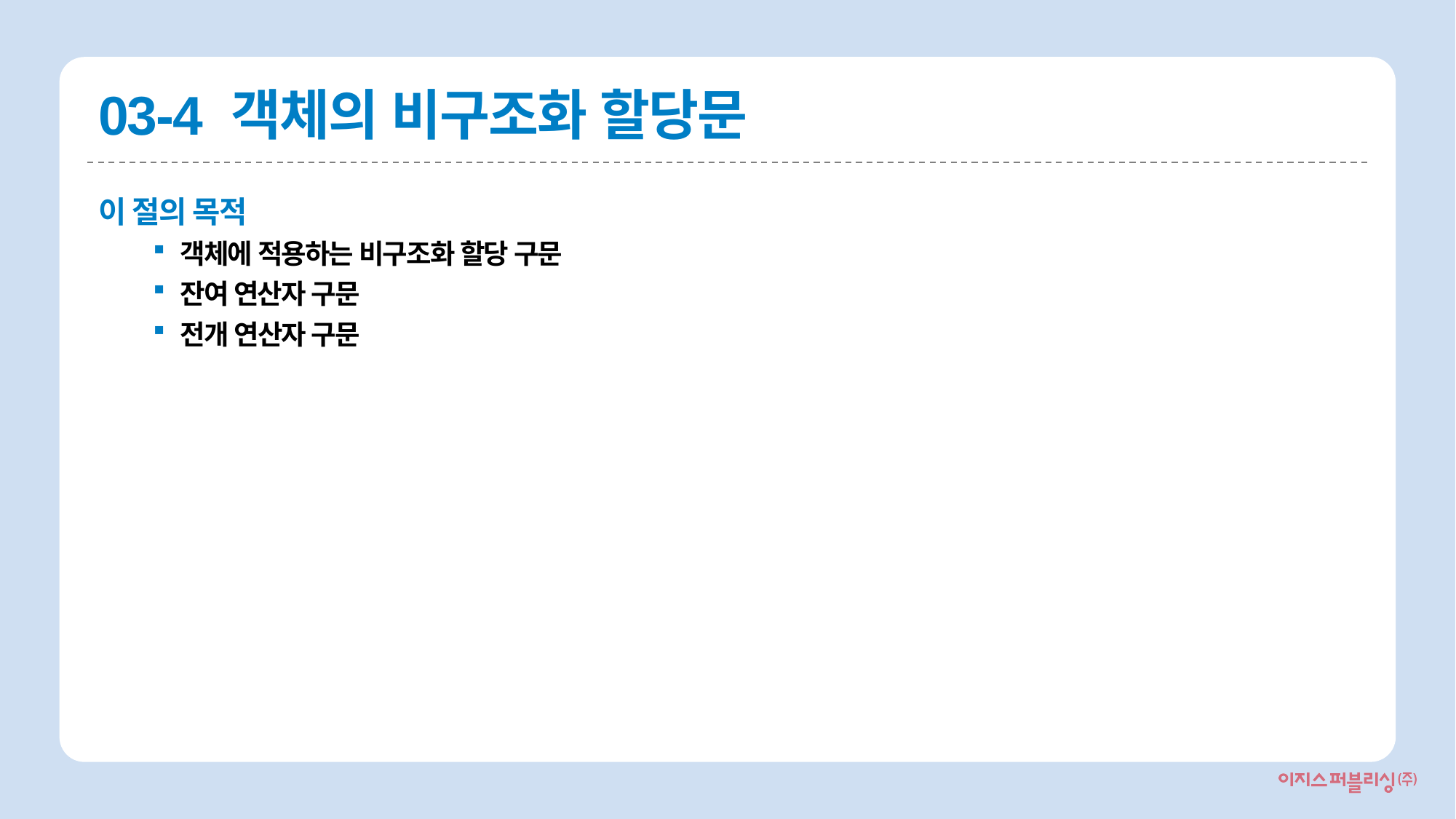

# 03-4 객체의 비구조화 할당문
이 절의 목적
객체에 적용하는 비구조화 할당 구문
잔여 연산자 구문
전개 연산자 구문